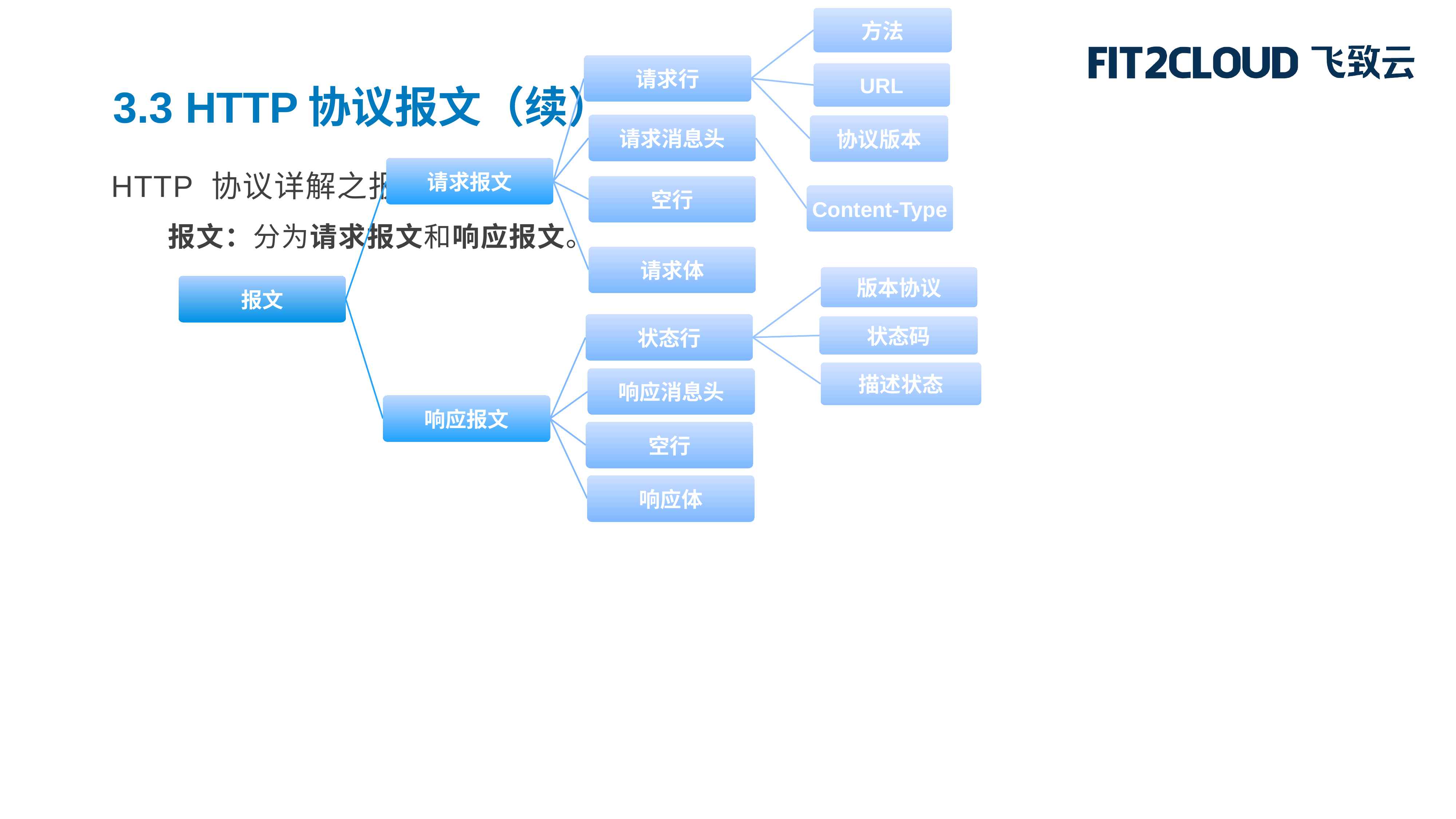

3.3 HTTP协议报文（续）
HTTP 协议详解之报文
报文：分为请求报文和响应报文。

报文

请求报文

请求行

方法

协议版本

URL

请求消息头

Content-Type

空行

请求体

响应报文

状态行

版本协议

状态码

描述状态

响应消息头

空行

响应体